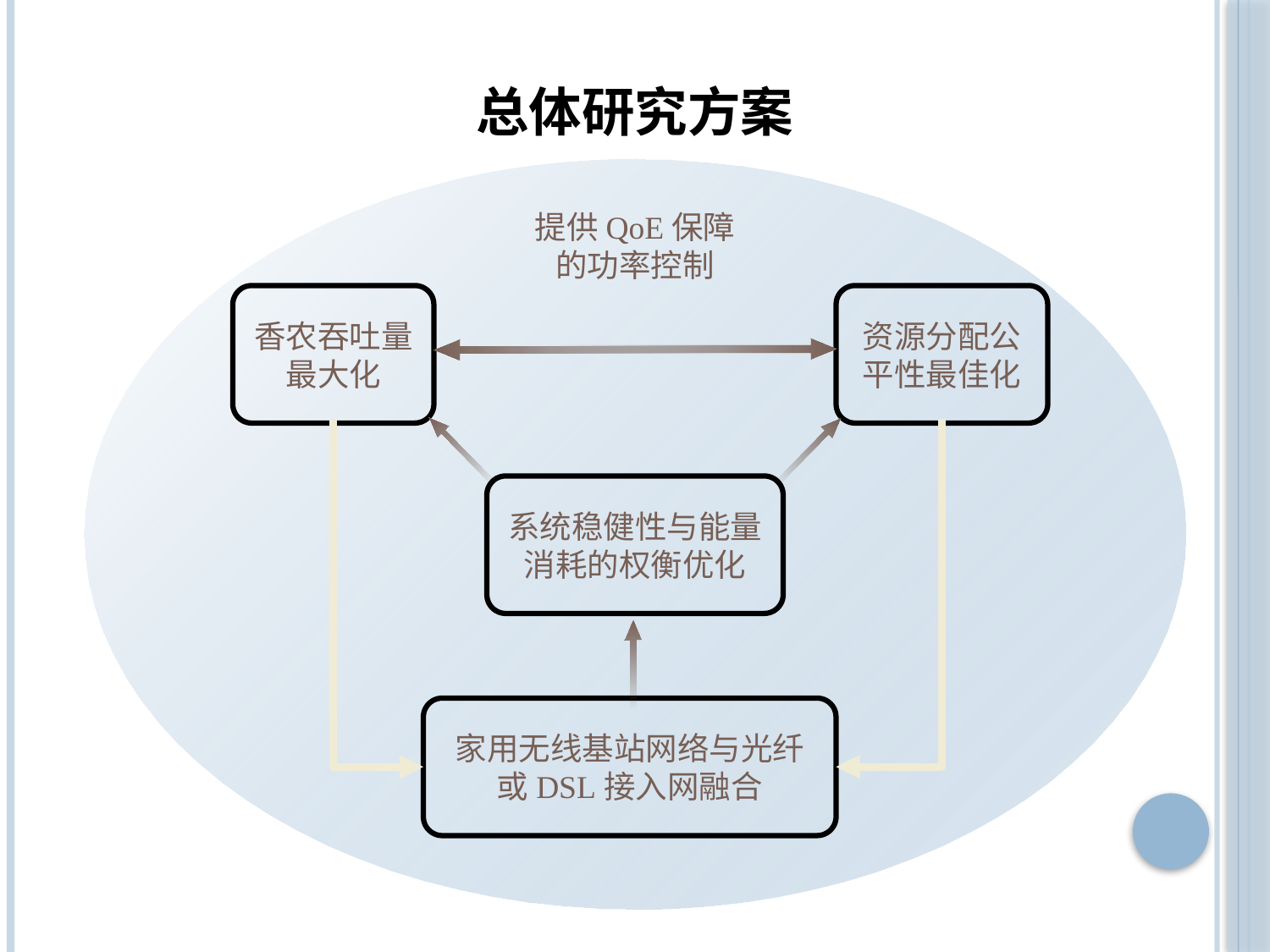

# 总体研究方案

提供QoE保障的功率控制
香农吞吐量最大化
资源分配公平性最佳化

系统稳健性与能量消耗的权衡优化

家用无线基站网络与光纤或DSL接入网融合